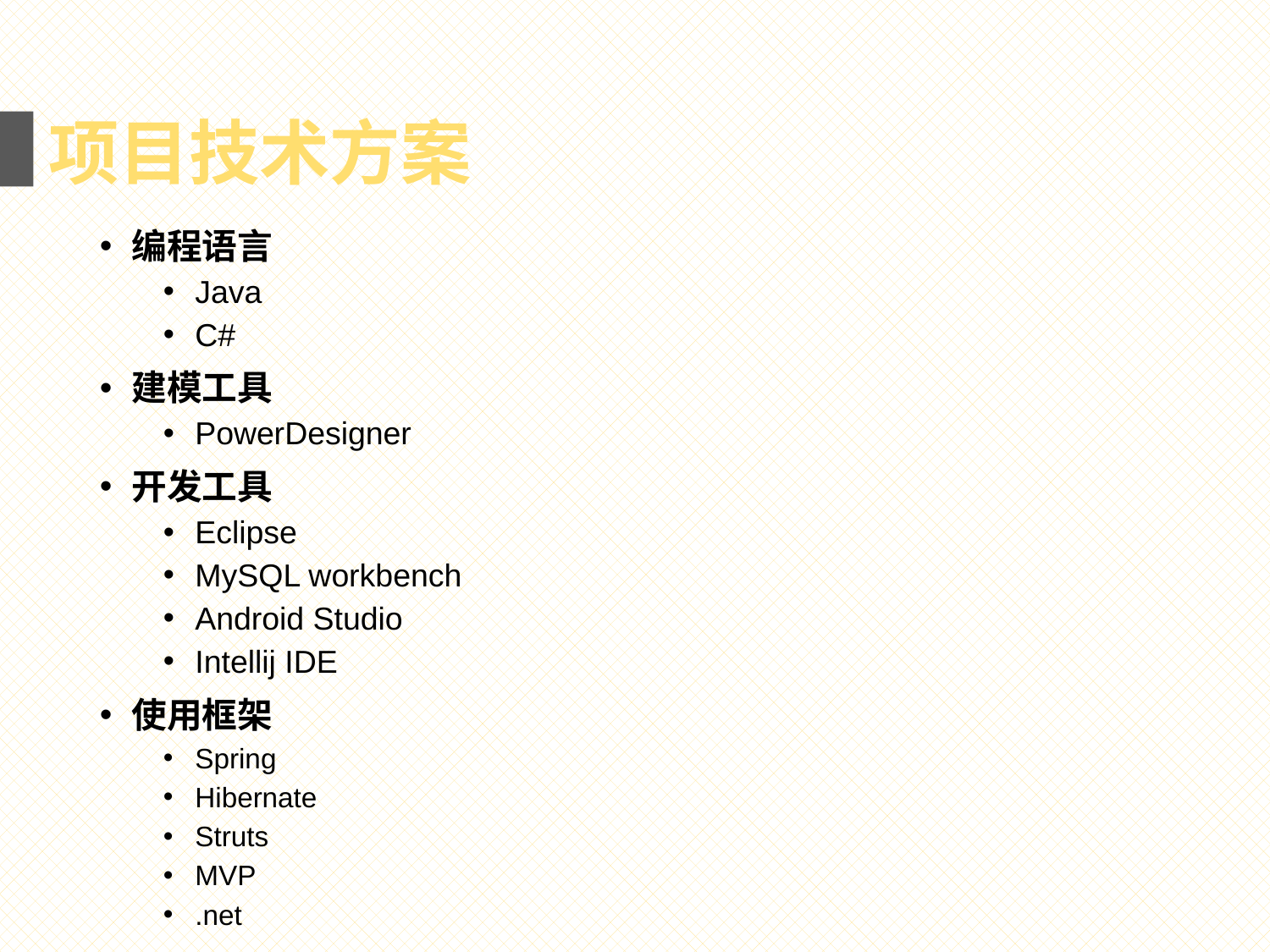

项目技术方案

编程语言
Java
C#
建模工具
PowerDesigner
开发工具
Eclipse
MySQL workbench
Android Studio
Intellij IDE
使用框架
Spring
Hibernate
Struts
MVP
.net